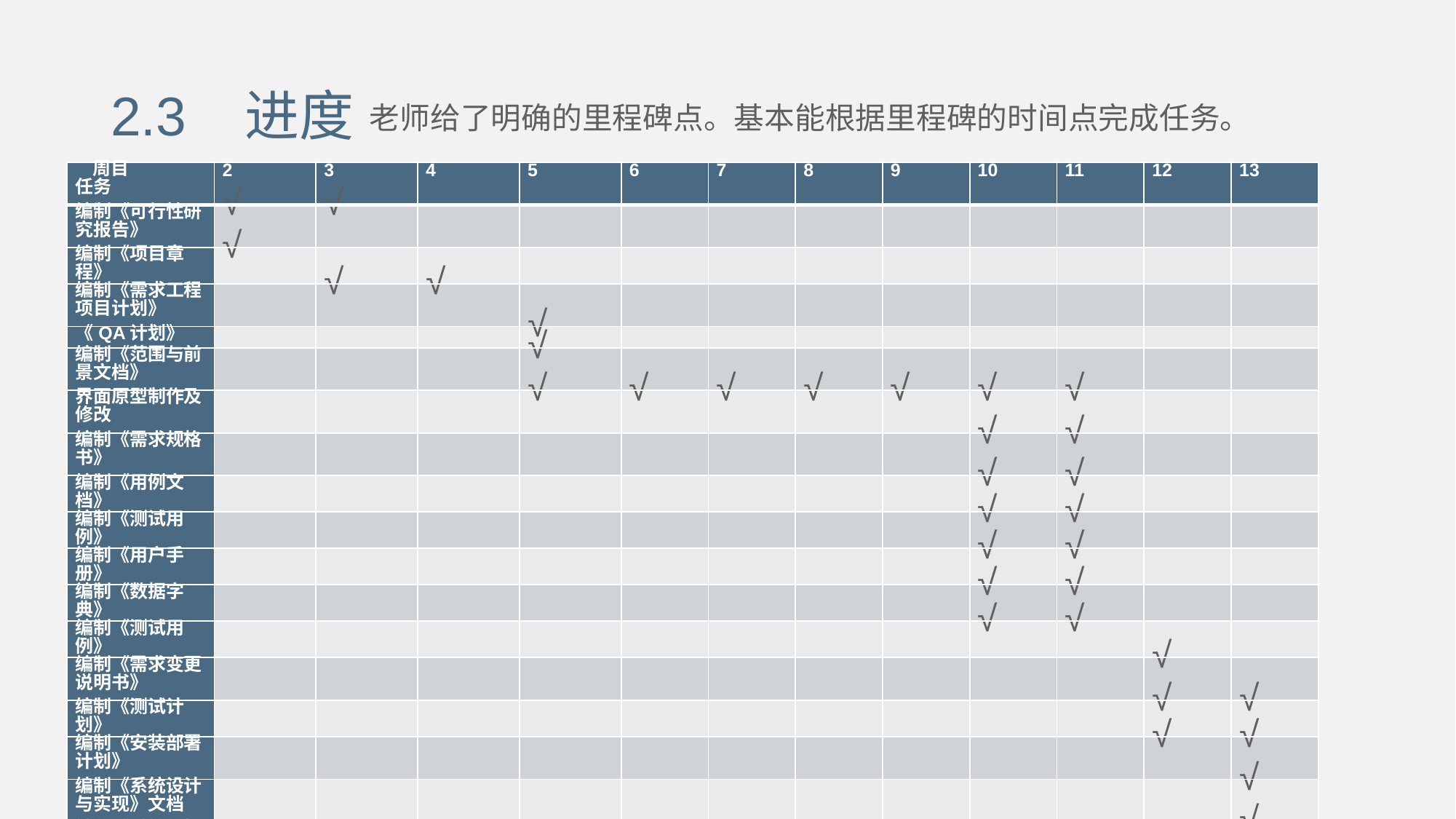

2.3   进度
老师给了明确的里程碑点。基本能根据里程碑的时间点完成任务。
| 周目 任务 | 2 | 3 | 4 | 5 | 6 | 7 | 8 | 9 | 10 | 11 | 12 | 13 |
| --- | --- | --- | --- | --- | --- | --- | --- | --- | --- | --- | --- | --- |
| 编制《可行性研究报告》 | √ | √ |  |  |  |  |  |  |  |  |  |  |
| 编制《项目章程》 | √ |  |  |  |  |  |  |  |  |  |  |  |
| 编制《需求工程项目计划》 |  | √ | √ |  |  |  |  |  |  |  |  |  |
| 《QA计划》 |  |  |  | √ |  |  |  |  |  |  |  |  |
| 编制《范围与前景文档》 |  |  |  | √ |  |  |  |  |  |  |  |  |
| 界面原型制作及修改 |  |  |  | √ | √ | √ | √ | √ | √ | √ |  |  |
| 编制《需求规格书》 |  |  |  |  |  |  |  |  | √ | √ |  |  |
| 编制《用例文档》 |  |  |  |  |  |  |  |  | √ | √ |  |  |
| 编制《测试用例》 |  |  |  |  |  |  |  |  | √ | √ |  |  |
| 编制《用户手册》 |  |  |  |  |  |  |  |  | √ | √ |  |  |
| 编制《数据字典》 |  |  |  |  |  |  |  |  | √ | √ |  |  |
| 编制《测试用例》 |  |  |  |  |  |  |  |  | √ | √ |  |  |
| 编制《需求变更说明书》 |  |  |  |  |  |  |  |  |  |  | √ |  |
| 编制《测试计划》 |  |  |  |  |  |  |  |  |  |  | √ | √ |
| 编制《安装部署计划》 |  |  |  |  |  |  |  |  |  |  | √ | √ |
| 编制《系统设计与实现》文档 |  |  |  |  |  |  |  |  |  |  |  | √ |
| 编制《系统维护计划》文档 |  |  |  |  |  |  |  |  |  |  |  | √ |
| 编制《项目总结报告》 |  |  |  |  |  |  |  |  |  |  |  | √ |